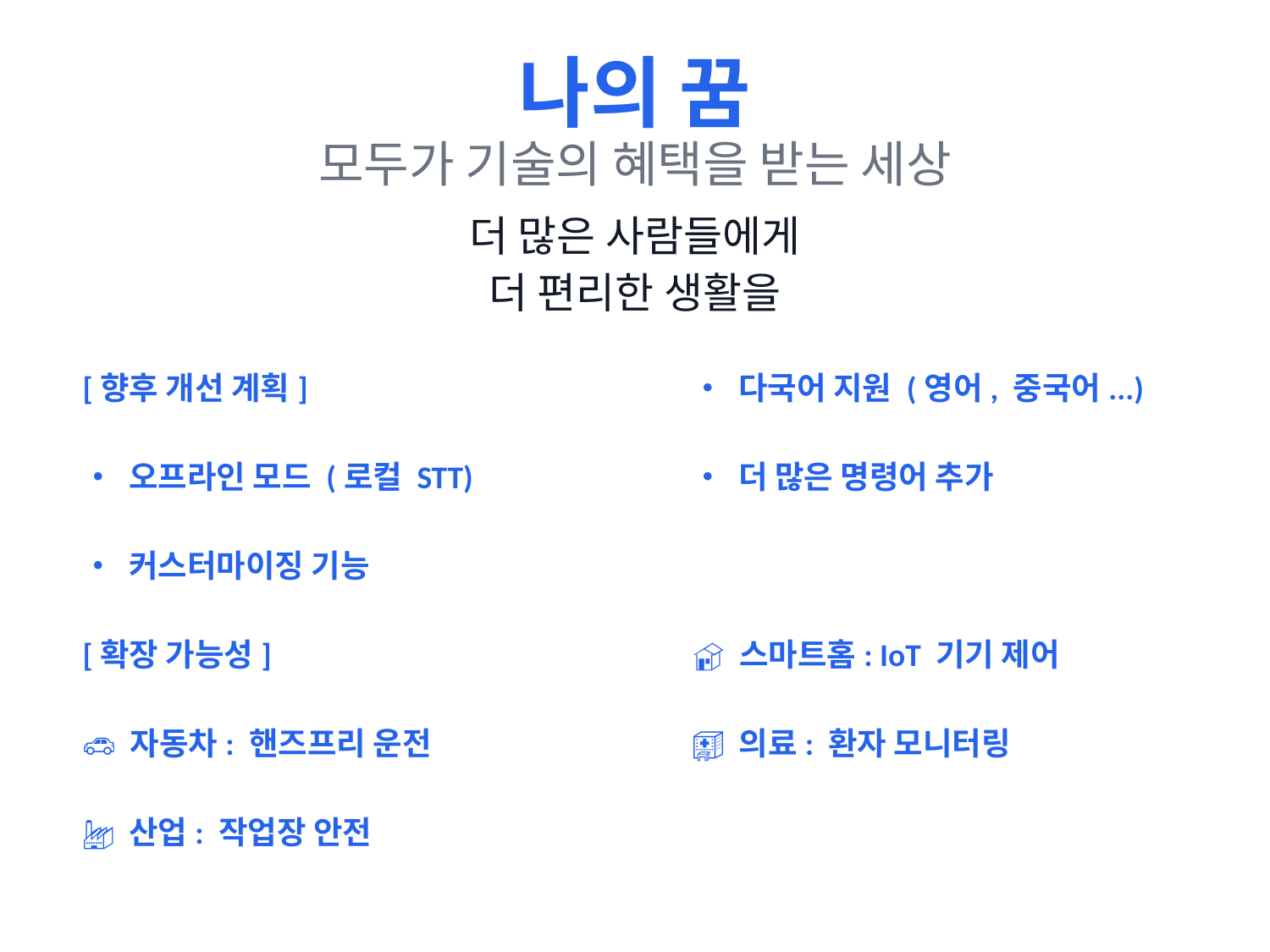

나의 꿈
모두가 기술의 혜택을 받는 세상
더 많은 사람들에게
더 편리한 생활을
[향후 개선 계획]
• 다국어 지원 (영어, 중국어...)
• 오프라인 모드 (로컬 STT)
• 더 많은 명령어 추가
• 커스터마이징 기능
[확장 가능성]
🏠 스마트홈: IoT 기기 제어
🚗 자동차: 핸즈프리 운전
🏥 의료: 환자 모니터링
🏭 산업: 작업장 안전